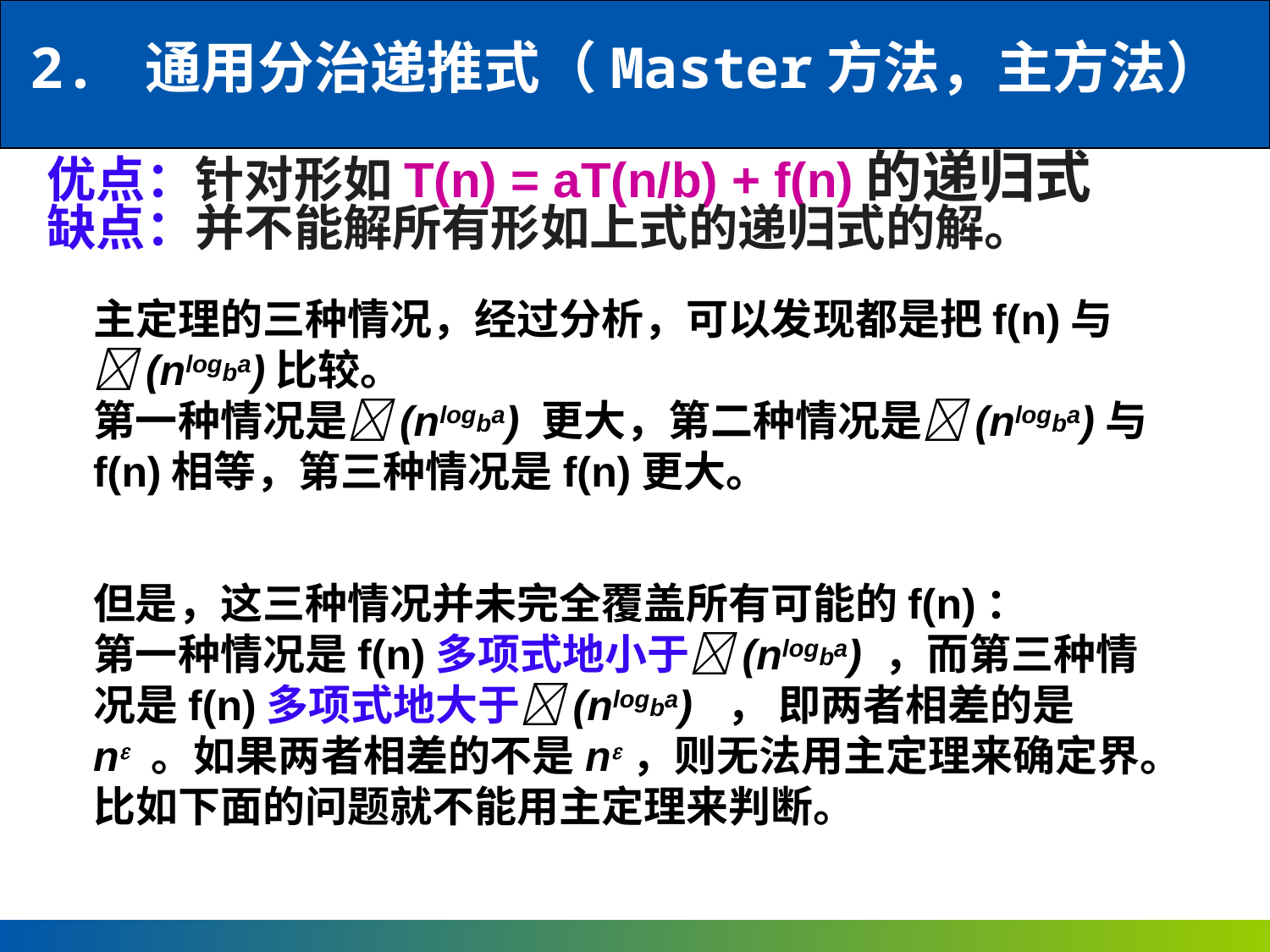

2. 通用分治递推式（Master方法，主方法）
优点：针对形如T(n) = aT(n/b) + f(n)的递归式
缺点：并不能解所有形如上式的递归式的解。
主定理的三种情况，经过分析，可以发现都是把f(n)与 θ(nlogba)比较。
第一种情况是θ(nlogba) 更大，第二种情况是θ(nlogba)与f(n)相等，第三种情况是f(n)更大。
但是，这三种情况并未完全覆盖所有可能的f(n)：
第一种情况是f(n)多项式地小于θ(nlogba) ，而第三种情况是f(n)多项式地大于θ(nlogba)  ， 即两者相差的是nε 。如果两者相差的不是nε，则无法用主定理来确定界。
比如下面的问题就不能用主定理来判断。